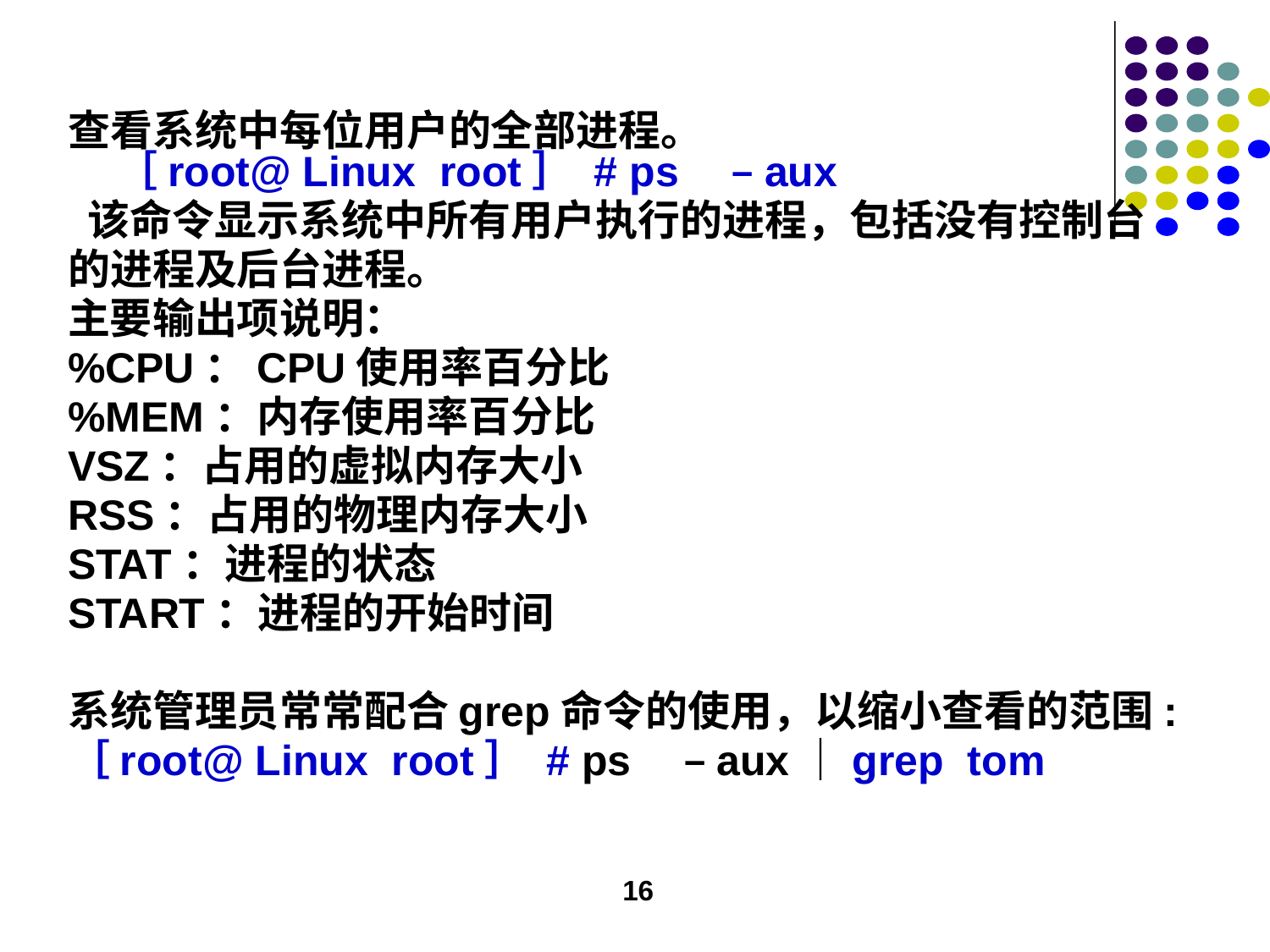

查看系统中每位用户的全部进程。
［root@ Linux  root］ # ps　–aux
 该命令显示系统中所有用户执行的进程，包括没有控制台
的进程及后台进程。
主要输出项说明：
%CPU：CPU使用率百分比
%MEM：内存使用率百分比
VSZ：占用的虚拟内存大小
RSS：占用的物理内存大小
STAT：进程的状态
START：进程的开始时间

系统管理员常常配合grep命令的使用，以缩小查看的范围:
［root@ Linux  root］ # ps　–aux｜grep  tom
16